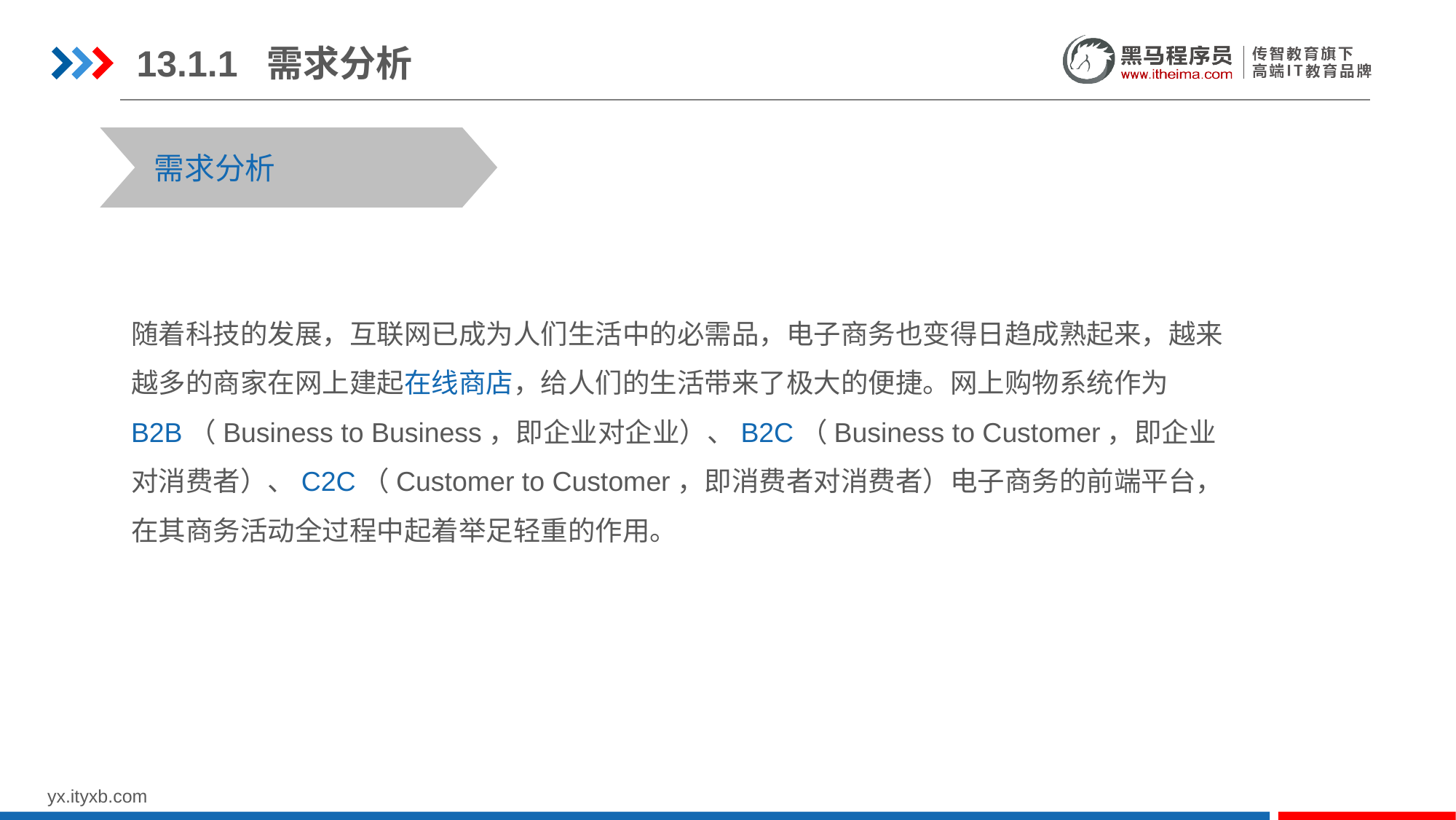

13.1.1  需求分析

需求分析
HTML

随着科技的发展，互联网已成为人们生活中的必需品，电子商务也变得日趋成熟起来，越来越多的商家在网上建起在线商店，给人们的生活带来了极大的便捷。网上购物系统作为B2B（Business to Business，即企业对企业）、B2C（Business to Customer，即企业对消费者）、C2C（Customer to Customer，即消费者对消费者）电子商务的前端平台，在其商务活动全过程中起着举足轻重的作用。